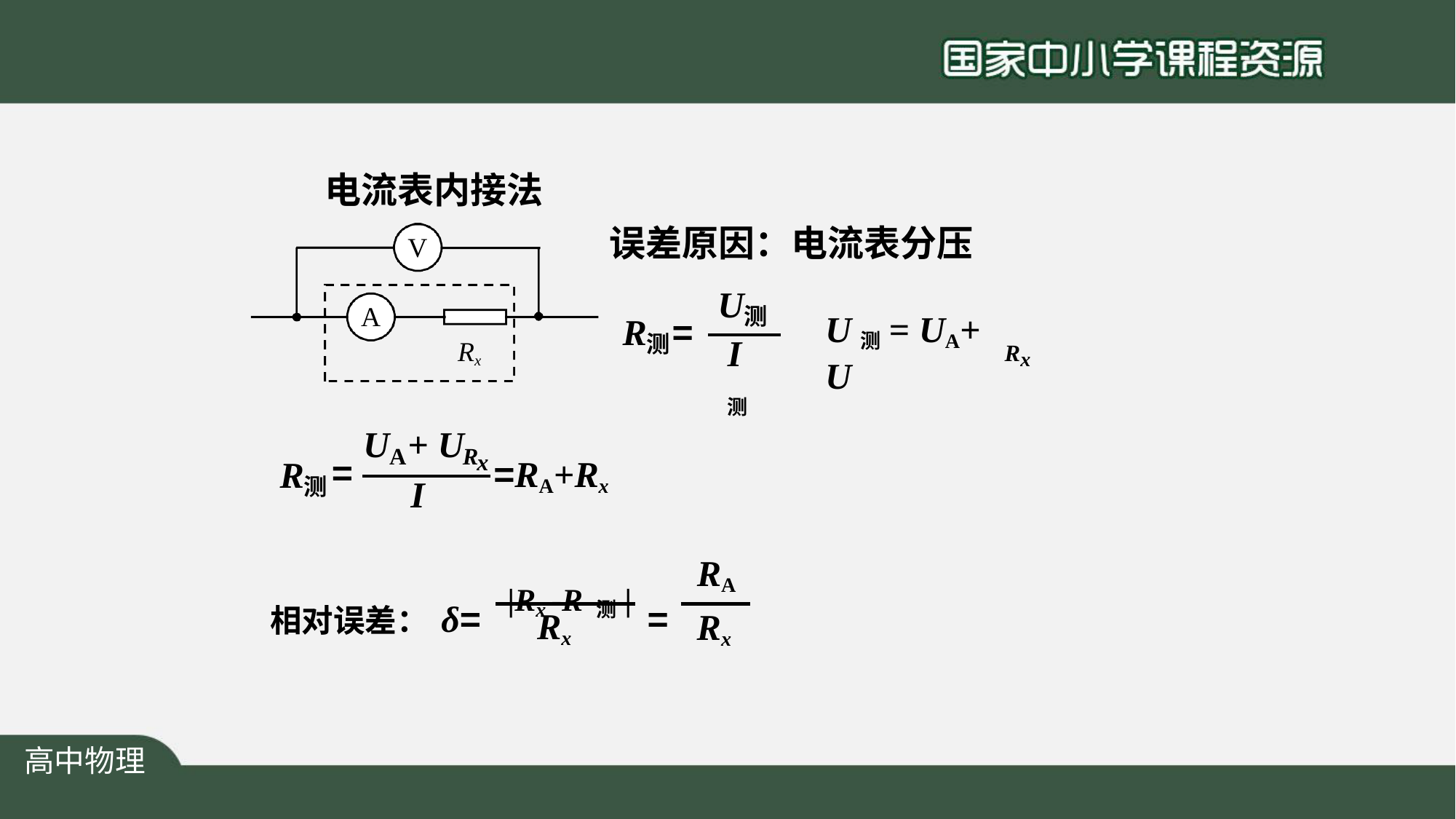

# 电流表内接法
误差原因：电流表分压

V
U
A
测
U测= UA+ U
R	=
Rx
测
I测
Rx

U	+ U
A
R
x
=
=RA+Rx
R
I
测

RA
相对误差：δ=	|Rx -R测|	=
Rx
Rx

高中物理